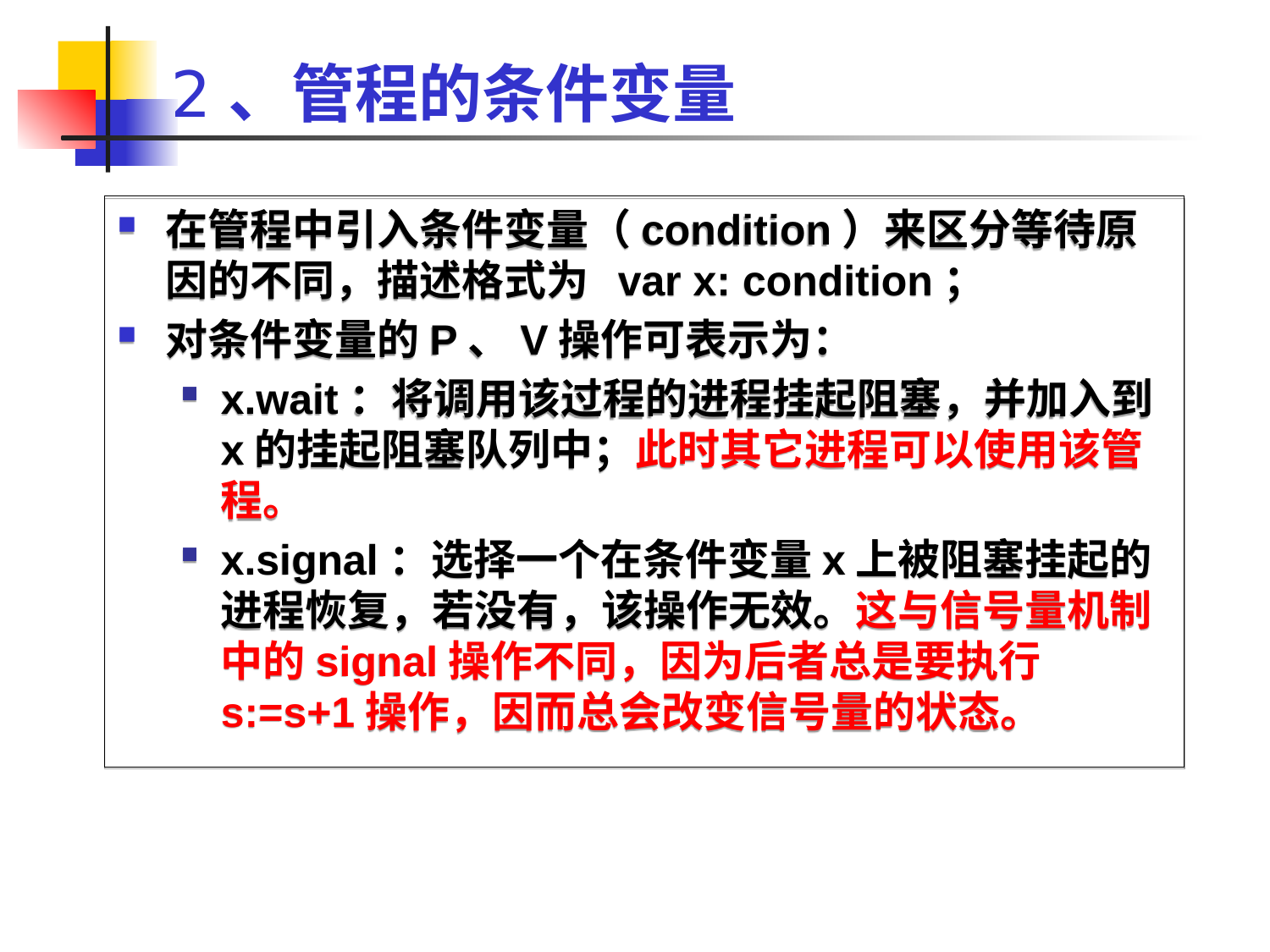

# 2、管程的条件变量
在管程中引入条件变量（condition）来区分等待原因的不同，描述格式为  var x: condition；
对条件变量的P、V操作可表示为：
x.wait：将调用该过程的进程挂起阻塞，并加入到x的挂起阻塞队列中；此时其它进程可以使用该管程。
x.signal：选择一个在条件变量x上被阻塞挂起的进程恢复，若没有，该操作无效。这与信号量机制中的signal操作不同，因为后者总是要执行s:=s+1操作，因而总会改变信号量的状态。